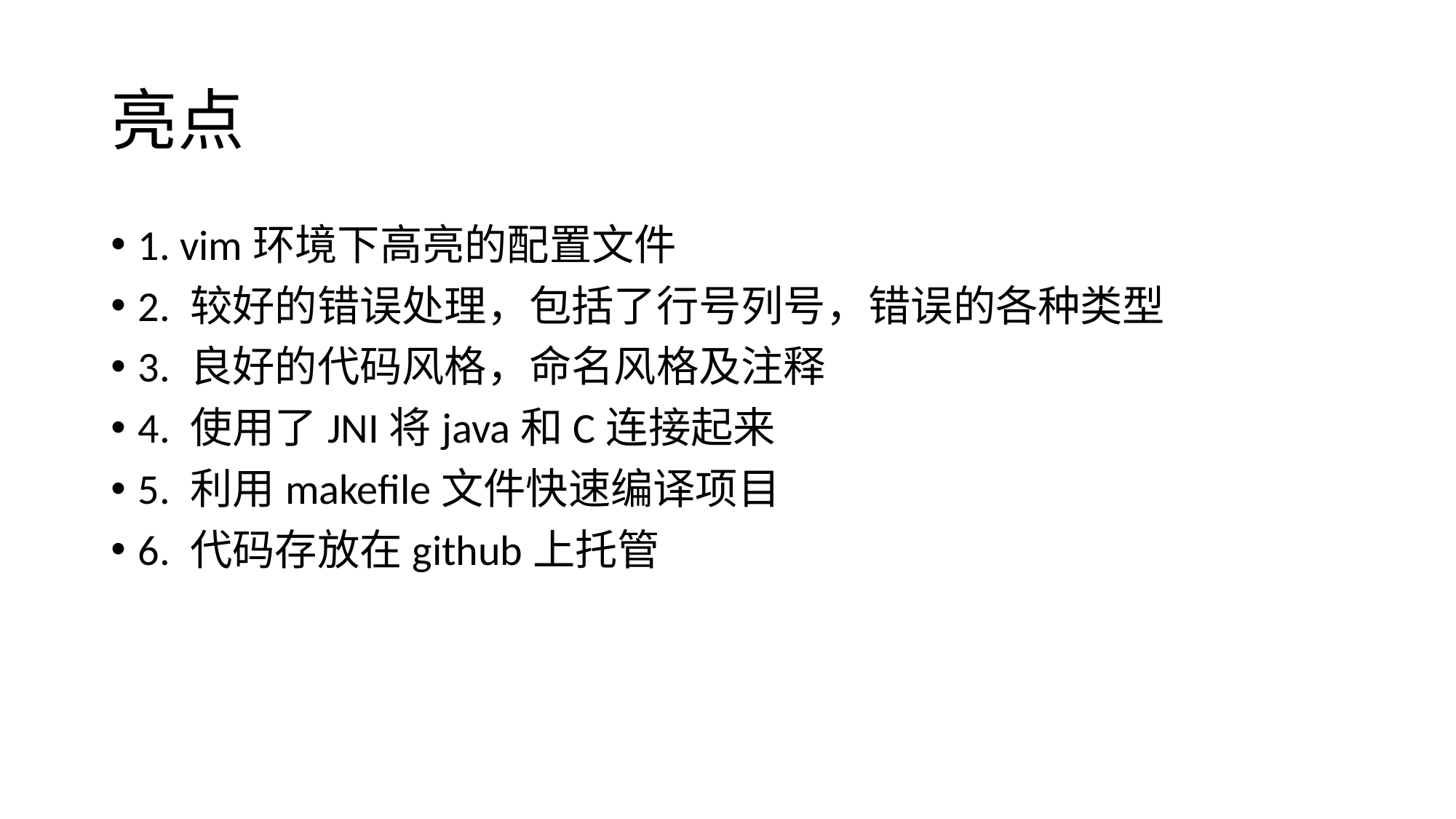

# 亮点
1. vim环境下高亮的配置文件
2. 较好的错误处理，包括了行号列号，错误的各种类型
3. 良好的代码风格，命名风格及注释
4. 使用了JNI将java和C连接起来
5. 利用makefile文件快速编译项目
6. 代码存放在github上托管